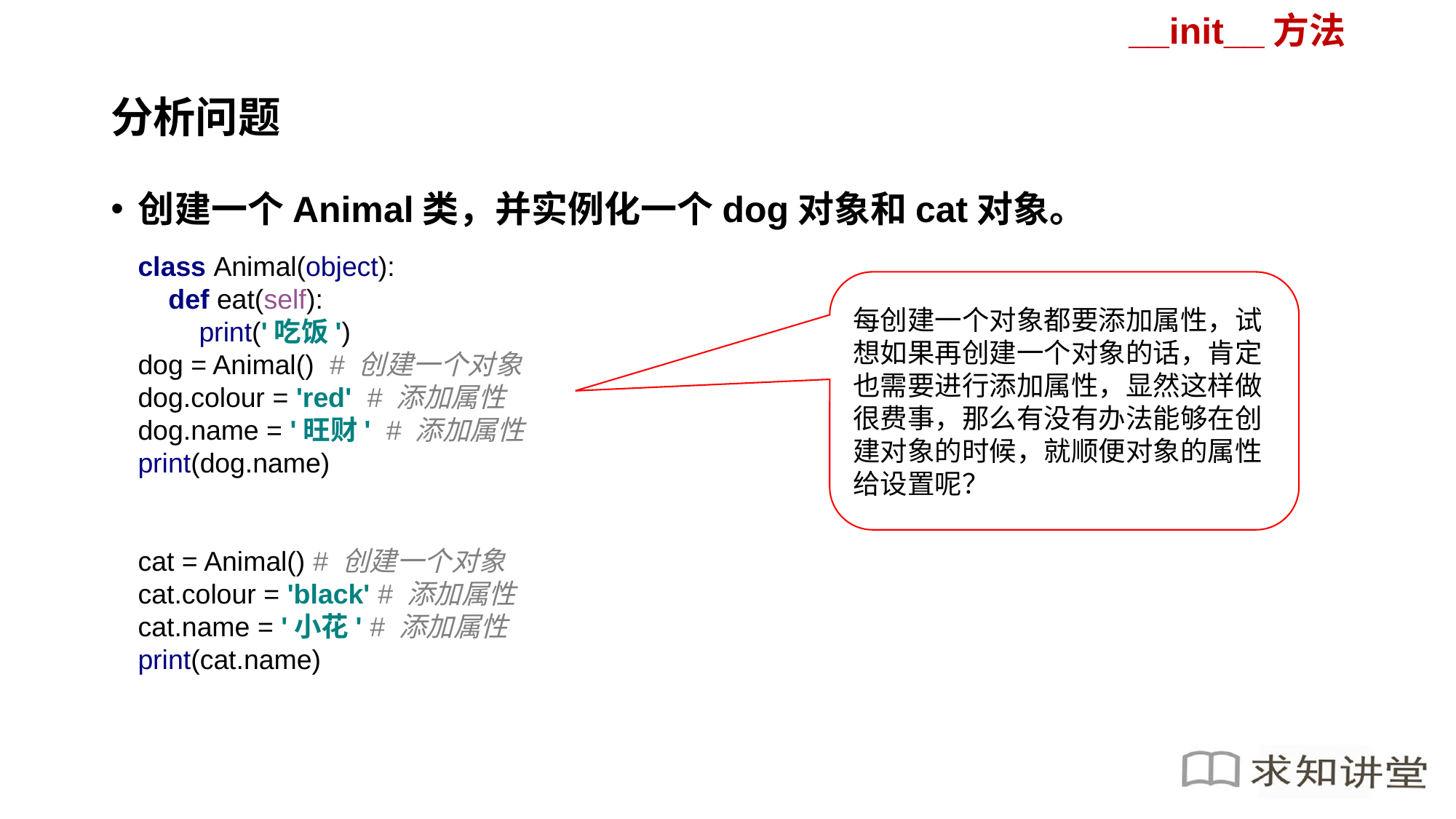

__init__方法
# 分析问题
创建一个Animal类，并实例化一个dog对象和cat对象。

class Animal(object):
    def eat(self):
        print('吃饭')
dog = Animal()  # 创建一个对象
dog.colour = 'red'  # 添加属性
dog.name = '旺财'  # 添加属性
print(dog.name)
cat = Animal() # 创建一个对象
cat.colour = 'black' # 添加属性
cat.name = '小花' # 添加属性
print(cat.name)
每创建一个对象都要添加属性，试想如果再创建一个对象的话，肯定也需要进行添加属性，显然这样做很费事，那么有没有办法能够在创建对象的时候，就顺便对象的属性给设置呢？